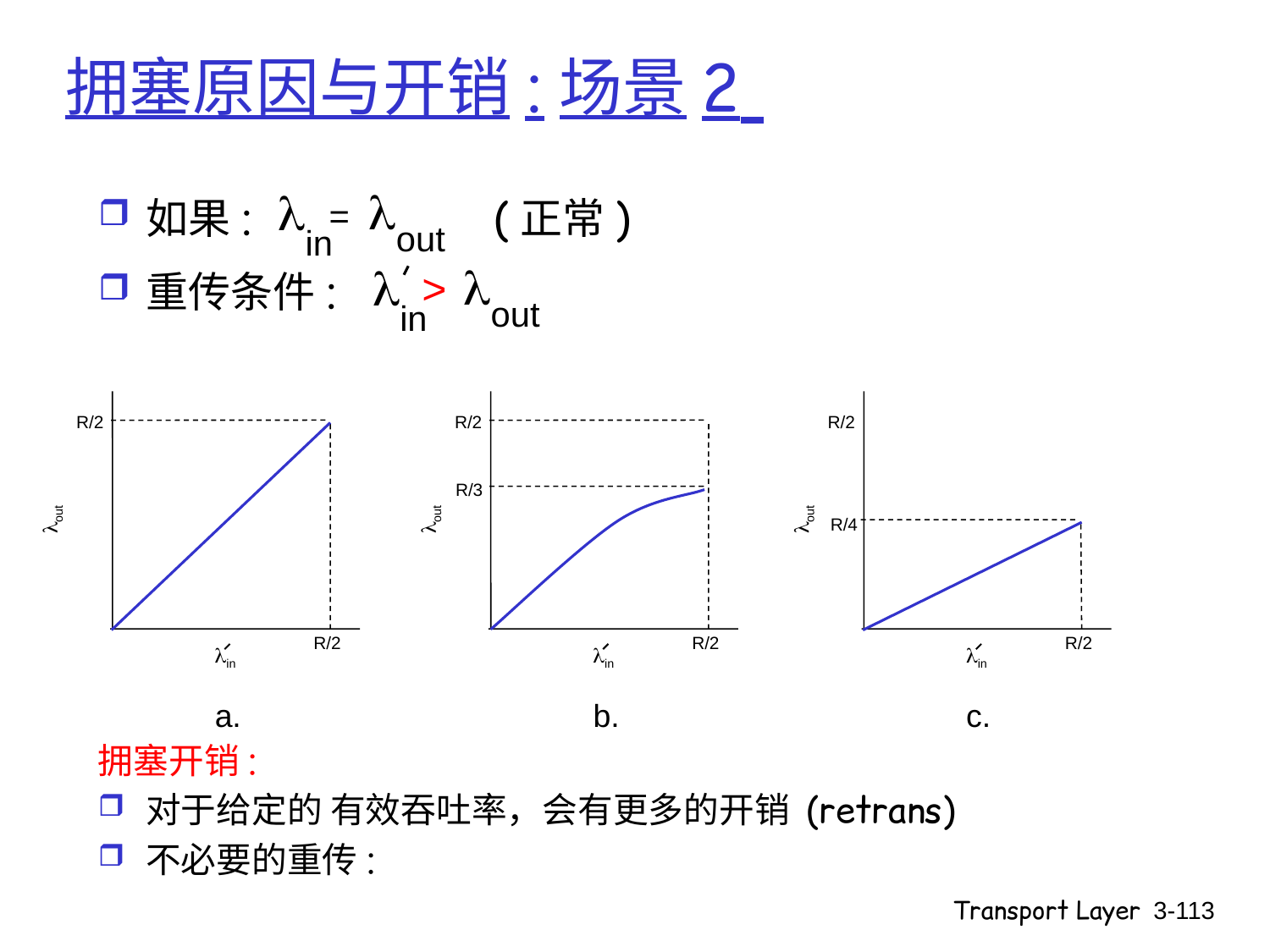

# 拥塞原因与开销:场景2
λ
out
λ
in
=
如果:                   (正常)
重传条件:

λ
out
λ
in
>

R/2

λout

R/2
λin

a.

R/2
R/2

R/3

λout
λout

R/4

R/2
R/2
λin

λin

b.
c.

拥塞开销:
对于给定的 有效吞吐率，会有更多的开销 (retrans)
不必要的重传:
Transport Layer
3-113